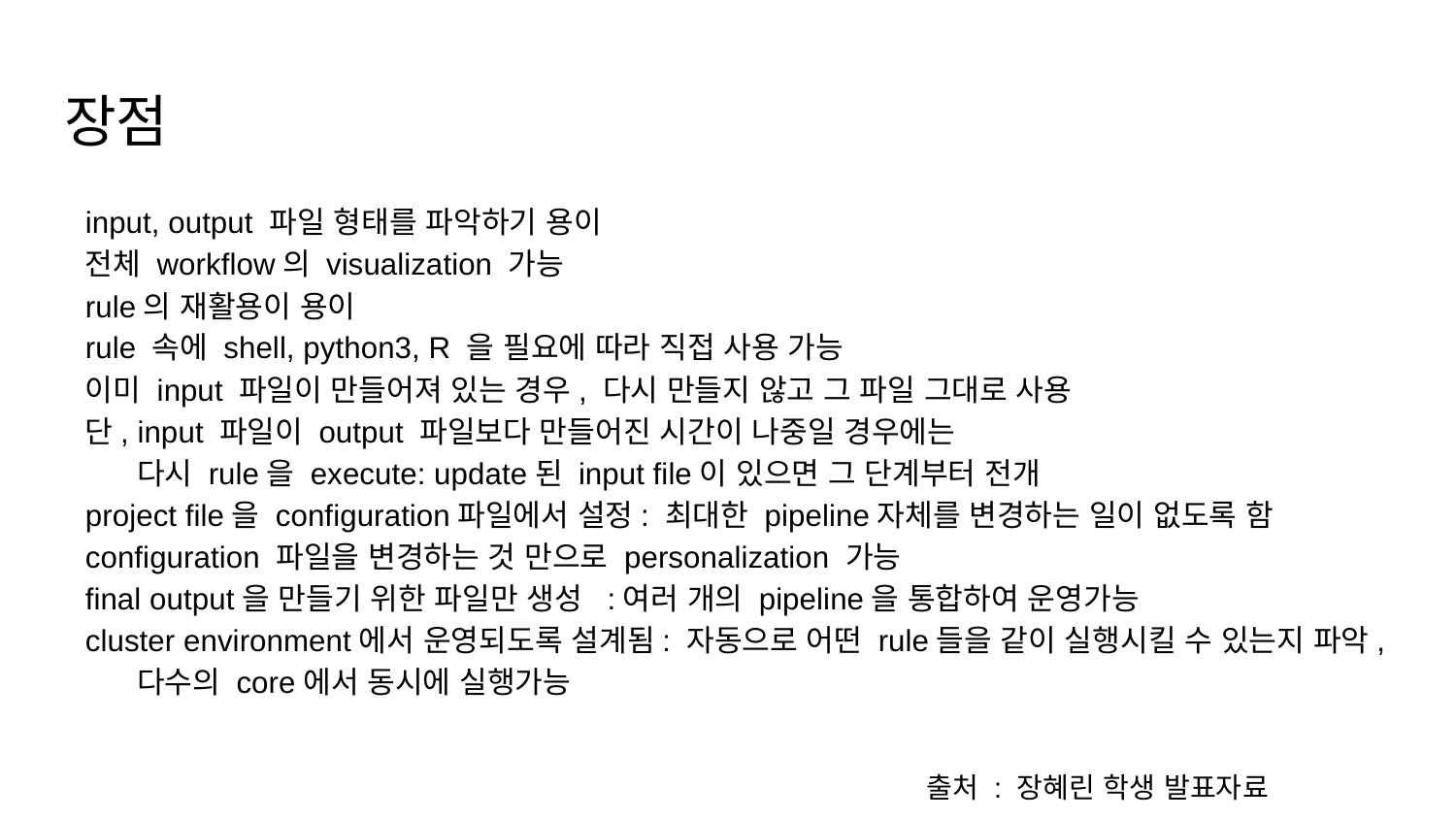

# 장점
input, output 파일 형태를 파악하기 용이
전체 workflow의 visualization 가능
rule의 재활용이 용이
rule 속에 shell, python3, R 을 필요에 따라 직접 사용 가능
이미 input 파일이 만들어져 있는 경우, 다시 만들지 않고 그 파일 그대로 사용
단, input 파일이 output 파일보다 만들어진 시간이 나중일 경우에는
다시 rule을 execute: update된 input file이 있으면 그 단계부터 전개
project file을 configuration파일에서 설정: 최대한 pipeline자체를 변경하는 일이 없도록 함
configuration 파일을 변경하는 것 만으로 personalization 가능
final output을 만들기 위한 파일만 생성  :여러 개의 pipeline을 통합하여 운영가능
cluster environment에서 운영되도록 설계됨: 자동으로 어떤 rule들을 같이 실행시킬 수 있는지 파악, 다수의 core에서 동시에 실행가능

출처 : 장혜린 학생 발표자료